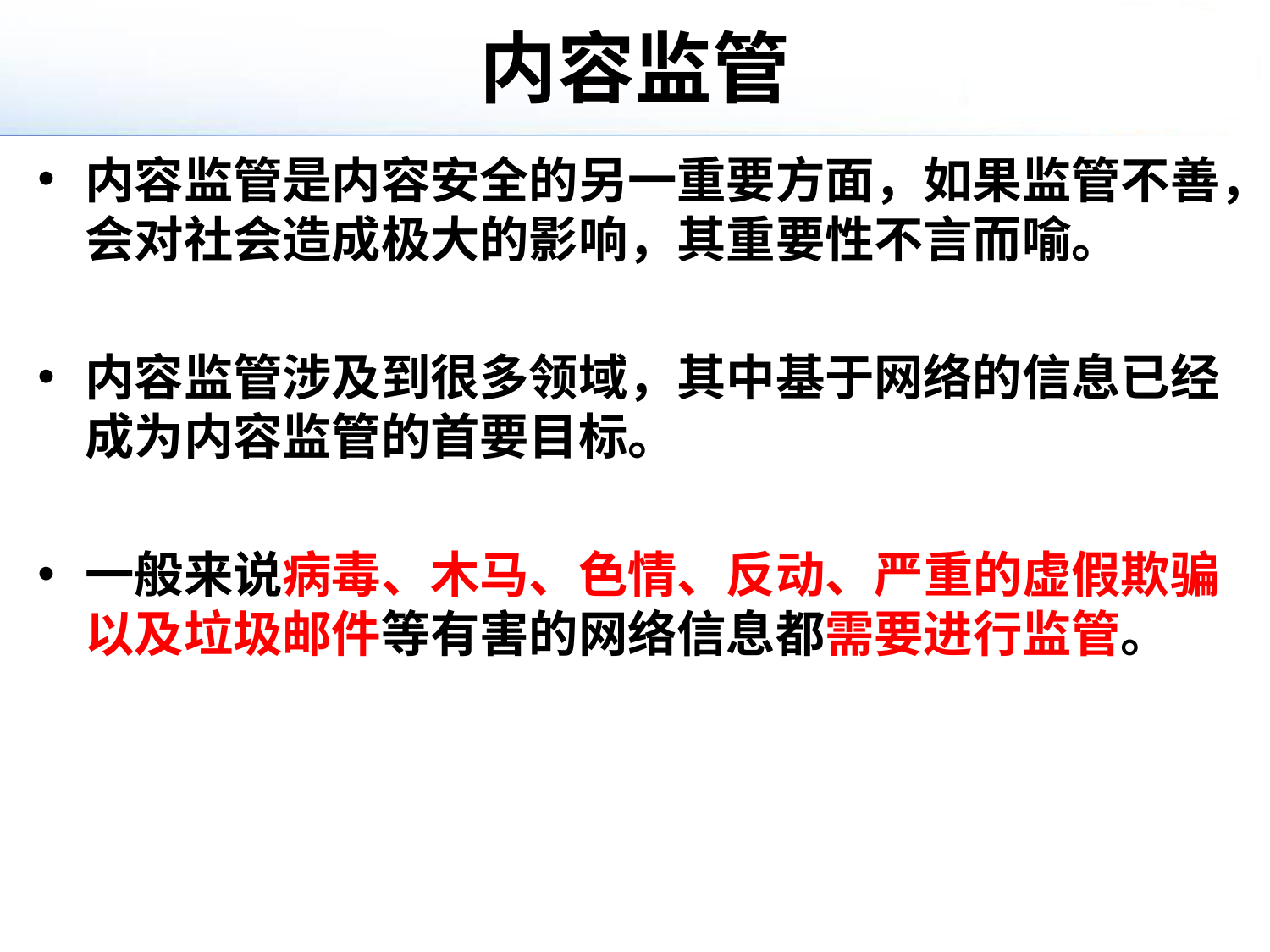

# 内容监管
内容监管是内容安全的另一重要方面，如果监管不善，会对社会造成极大的影响，其重要性不言而喻。

内容监管涉及到很多领域，其中基于网络的信息已经成为内容监管的首要目标。

一般来说病毒、木马、色情、反动、严重的虚假欺骗以及垃圾邮件等有害的网络信息都需要进行监管。